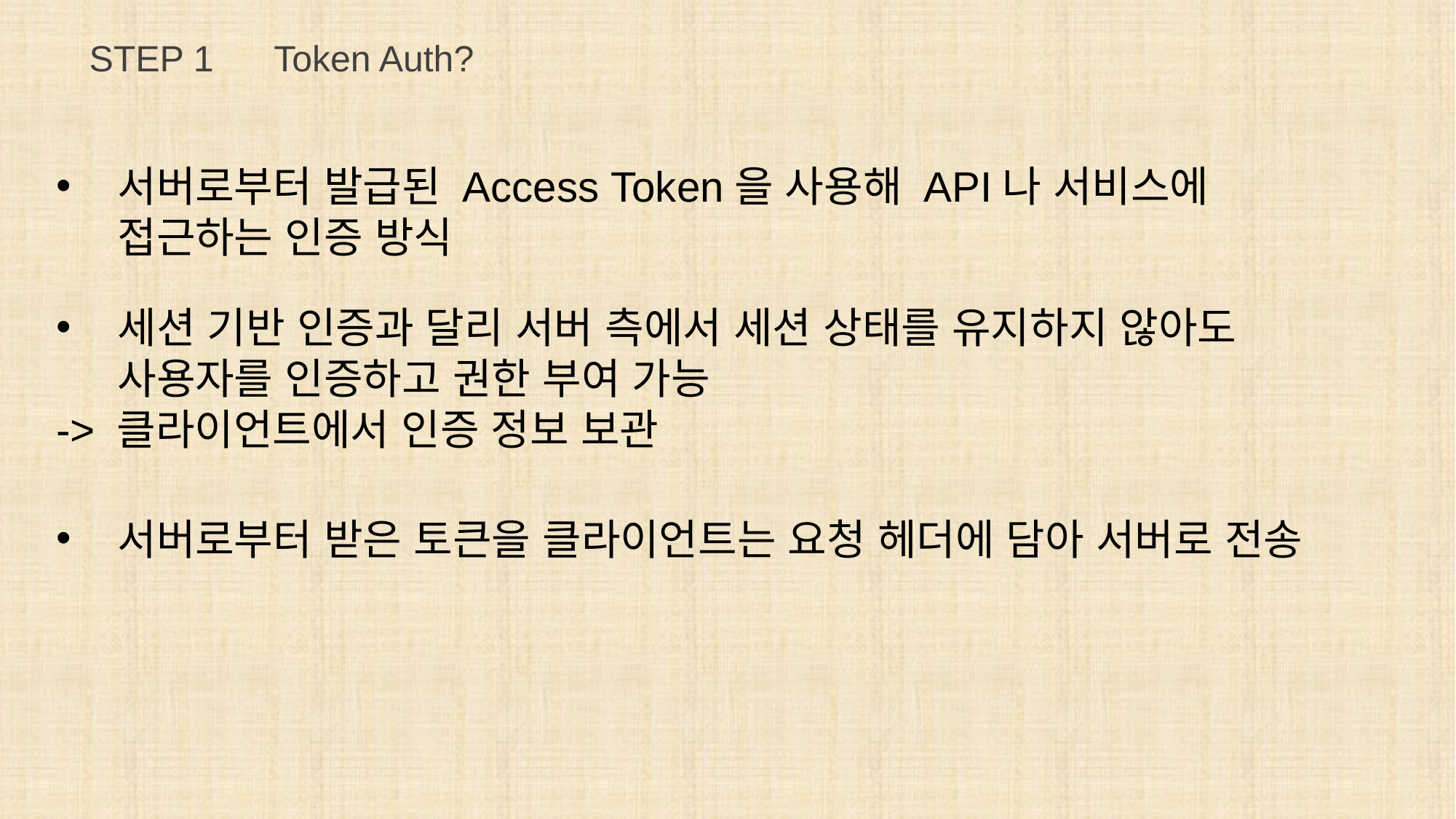

STEP 1      Token Auth?
서버로부터 발급된 Access Token을 사용해 API나 서비스에 접근하는 인증 방식
세션 기반 인증과 달리 서버 측에서 세션 상태를 유지하지 않아도 사용자를 인증하고 권한 부여 가능
-> 클라이언트에서 인증 정보 보관
서버로부터 받은 토큰을 클라이언트는 요청 헤더에 담아 서버로 전송